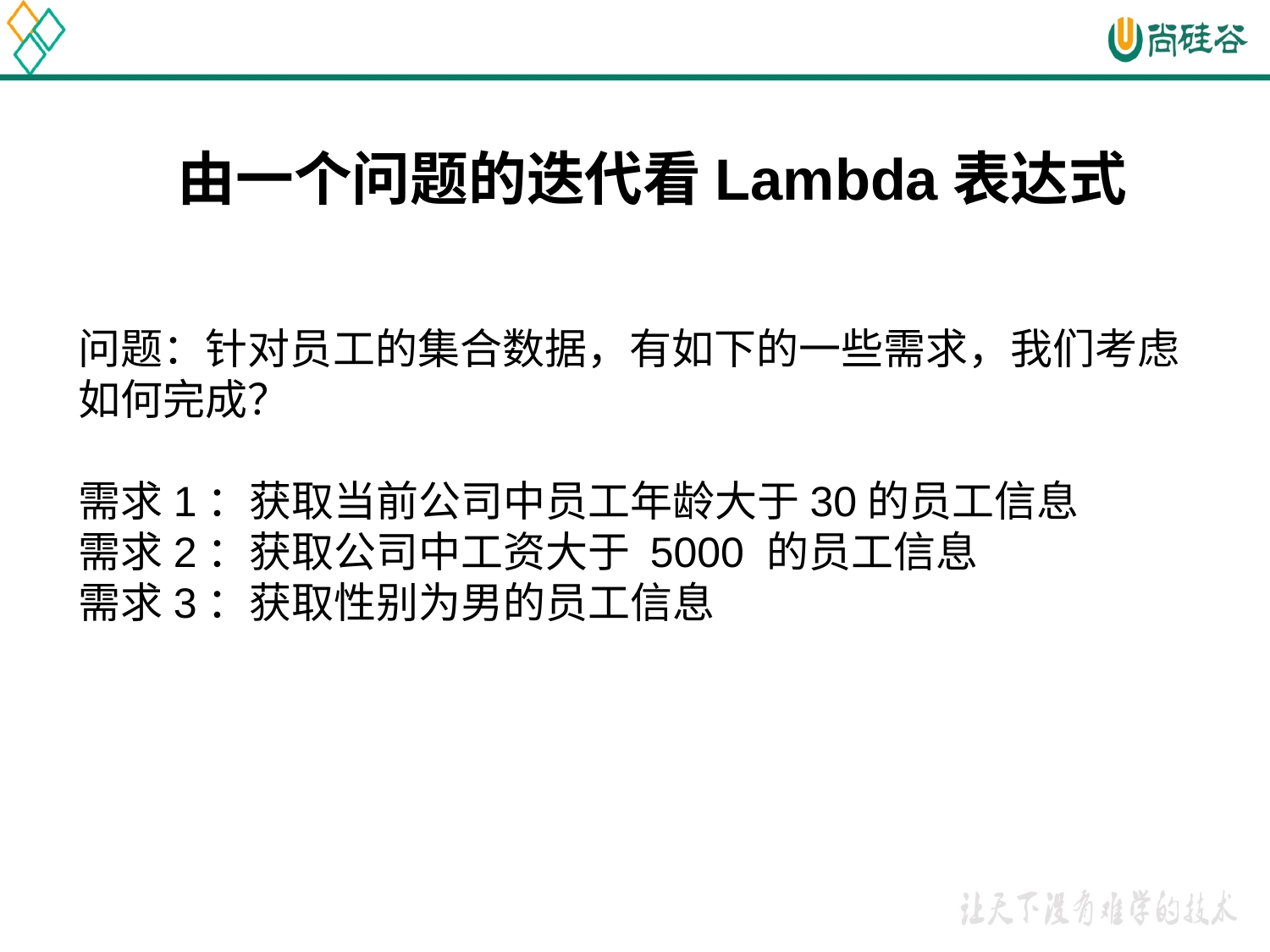

# 由一个问题的迭代看Lambda表达式
问题：针对员工的集合数据，有如下的一些需求，我们考虑如何完成？

需求1：获取当前公司中员工年龄大于30的员工信息
需求2：获取公司中工资大于 5000 的员工信息
需求3：获取性别为男的员工信息